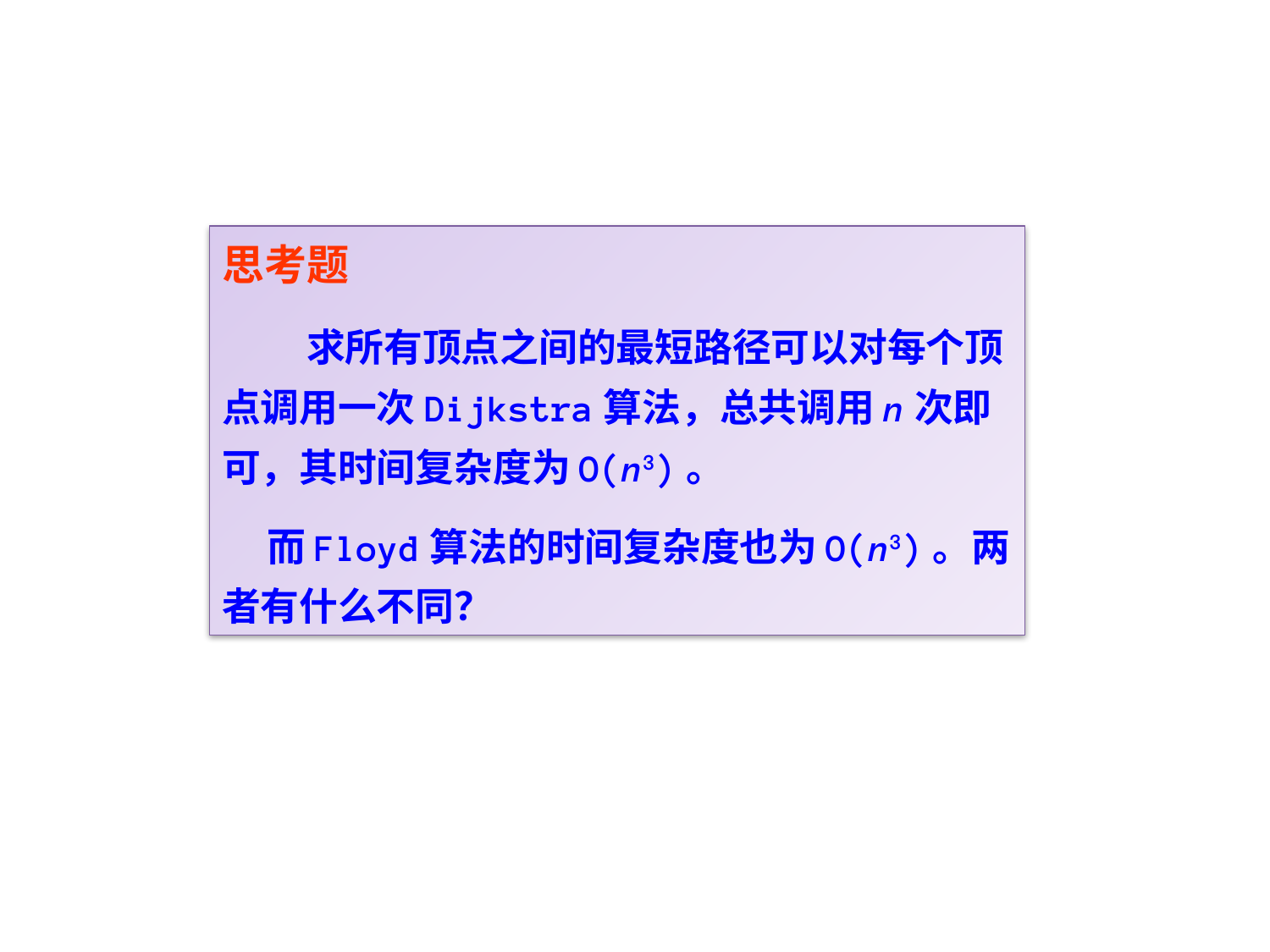

思考题
　　求所有顶点之间的最短路径可以对每个顶点调用一次Dijkstra算法，总共调用n次即可，其时间复杂度为O(n3)。
    而Floyd算法的时间复杂度也为O(n3)。两者有什么不同？